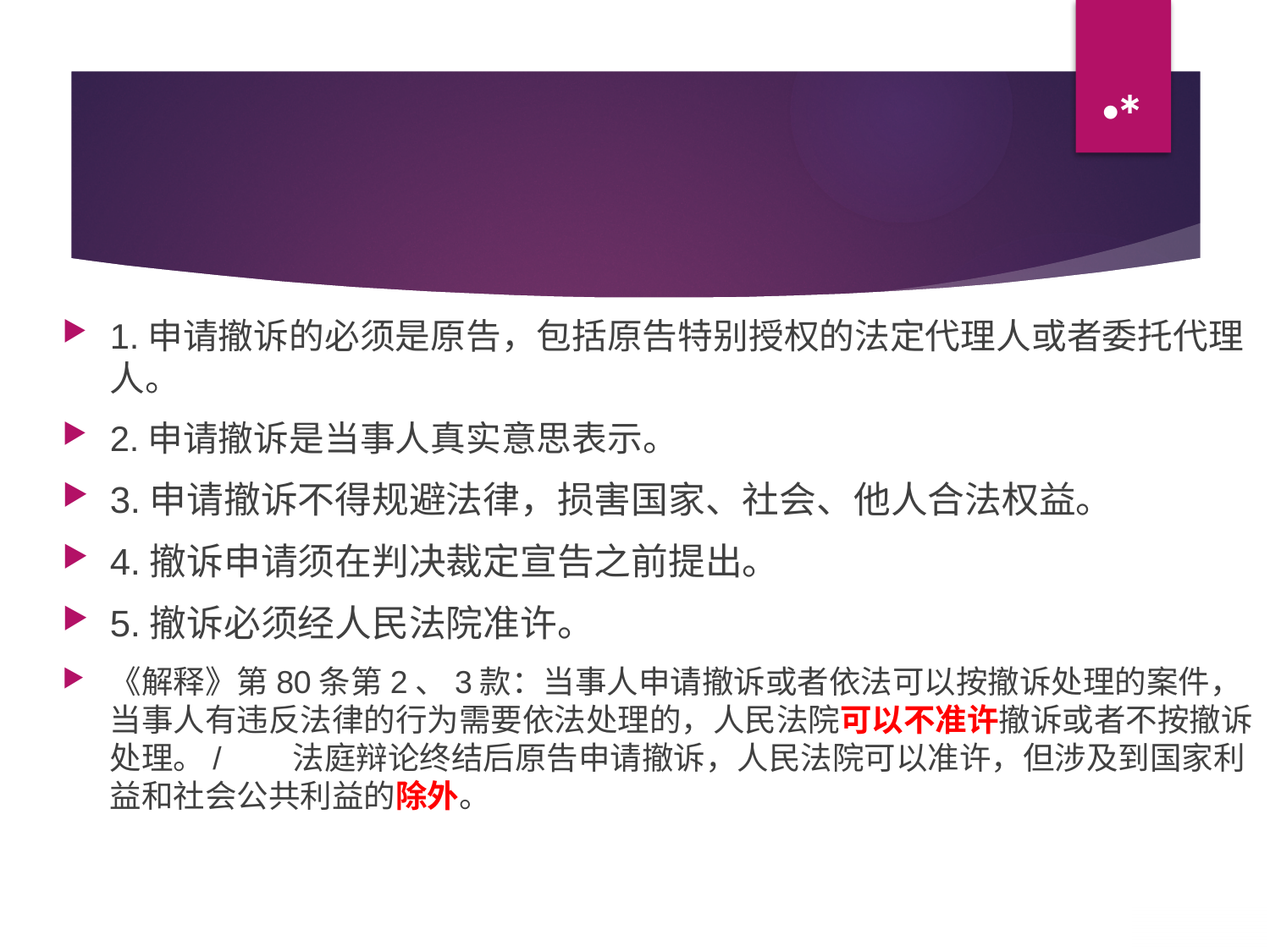

*
#
1.申请撤诉的必须是原告，包括原告特别授权的法定代理人或者委托代理人。
2.申请撤诉是当事人真实意思表示。
3.申请撤诉不得规避法律，损害国家、社会、他人合法权益。
4.撤诉申请须在判决裁定宣告之前提出。
5.撤诉必须经人民法院准许。
《解释》第80条第2、3款：当事人申请撤诉或者依法可以按撤诉处理的案件，当事人有违反法律的行为需要依法处理的，人民法院可以不准许撤诉或者不按撤诉处理。/　　法庭辩论终结后原告申请撤诉，人民法院可以准许，但涉及到国家利益和社会公共利益的除外。